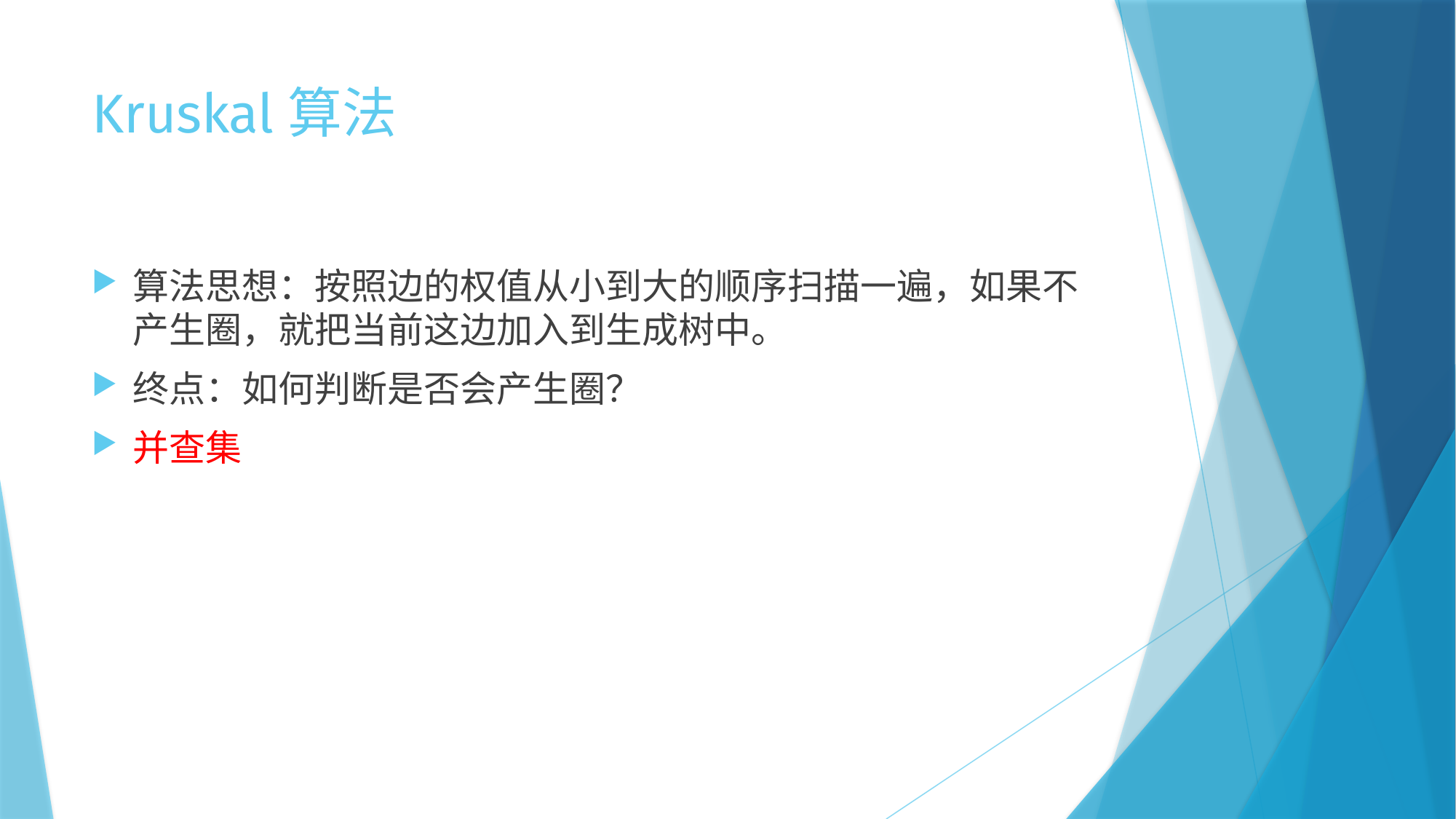

# Kruskal算法
算法思想：按照边的权值从小到大的顺序扫描一遍，如果不产生圈，就把当前这边加入到生成树中。
终点：如何判断是否会产生圈？
并查集